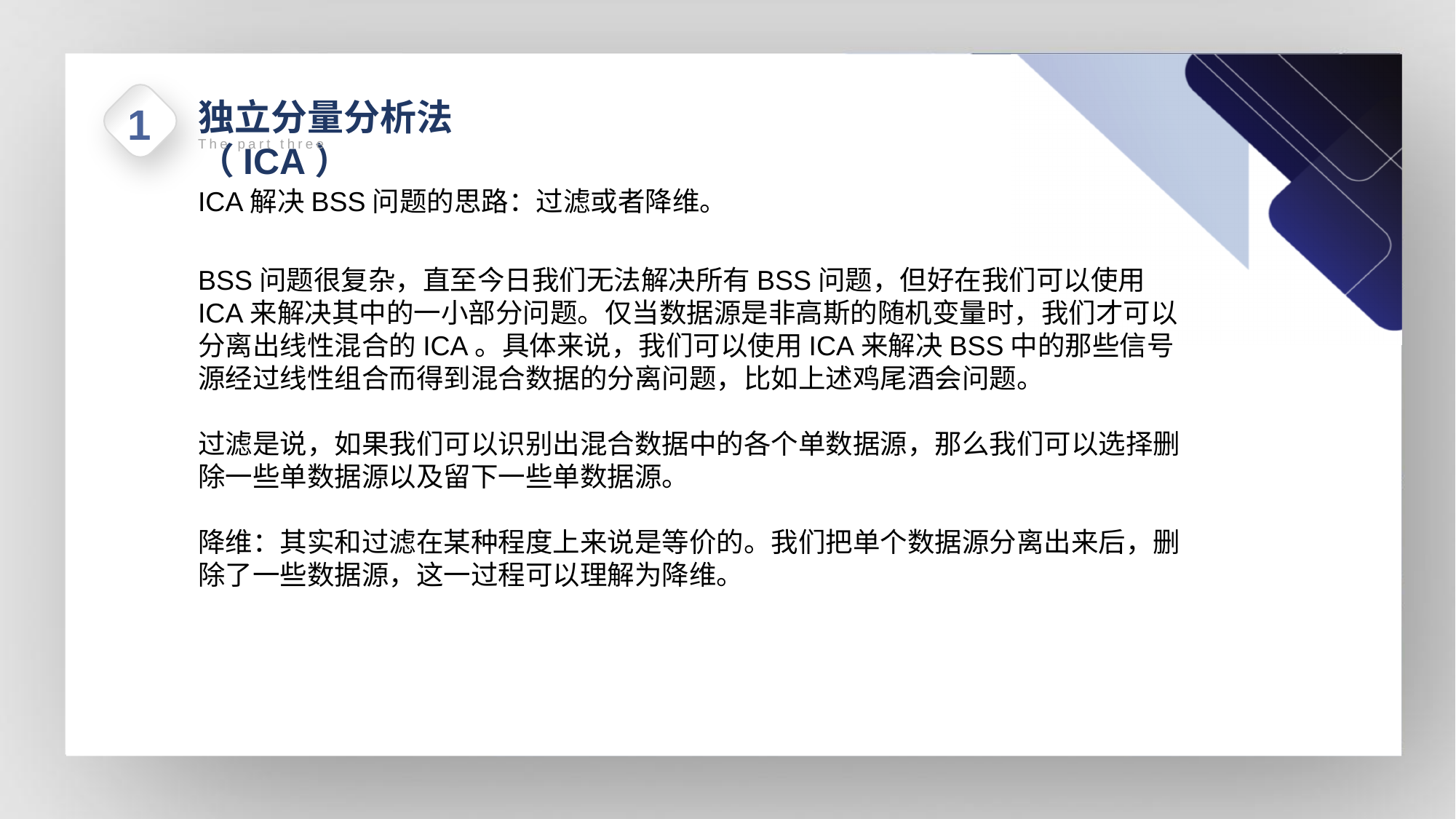

独立分量分析法（ICA）

1
The part three
ICA解决BSS问题的思路：过滤或者降维。
BSS问题很复杂，直至今日我们无法解决所有BSS问题，但好在我们可以使用ICA来解决其中的一小部分问题。仅当数据源是非高斯的随机变量时，我们才可以分离出线性混合的ICA。具体来说，我们可以使用ICA来解决BSS中的那些信号源经过线性组合而得到混合数据的分离问题，比如上述鸡尾酒会问题。

过滤是说，如果我们可以识别出混合数据中的各个单数据源，那么我们可以选择删除一些单数据源以及留下一些单数据源。

降维：其实和过滤在某种程度上来说是等价的。我们把单个数据源分离出来后，删除了一些数据源，这一过程可以理解为降维。